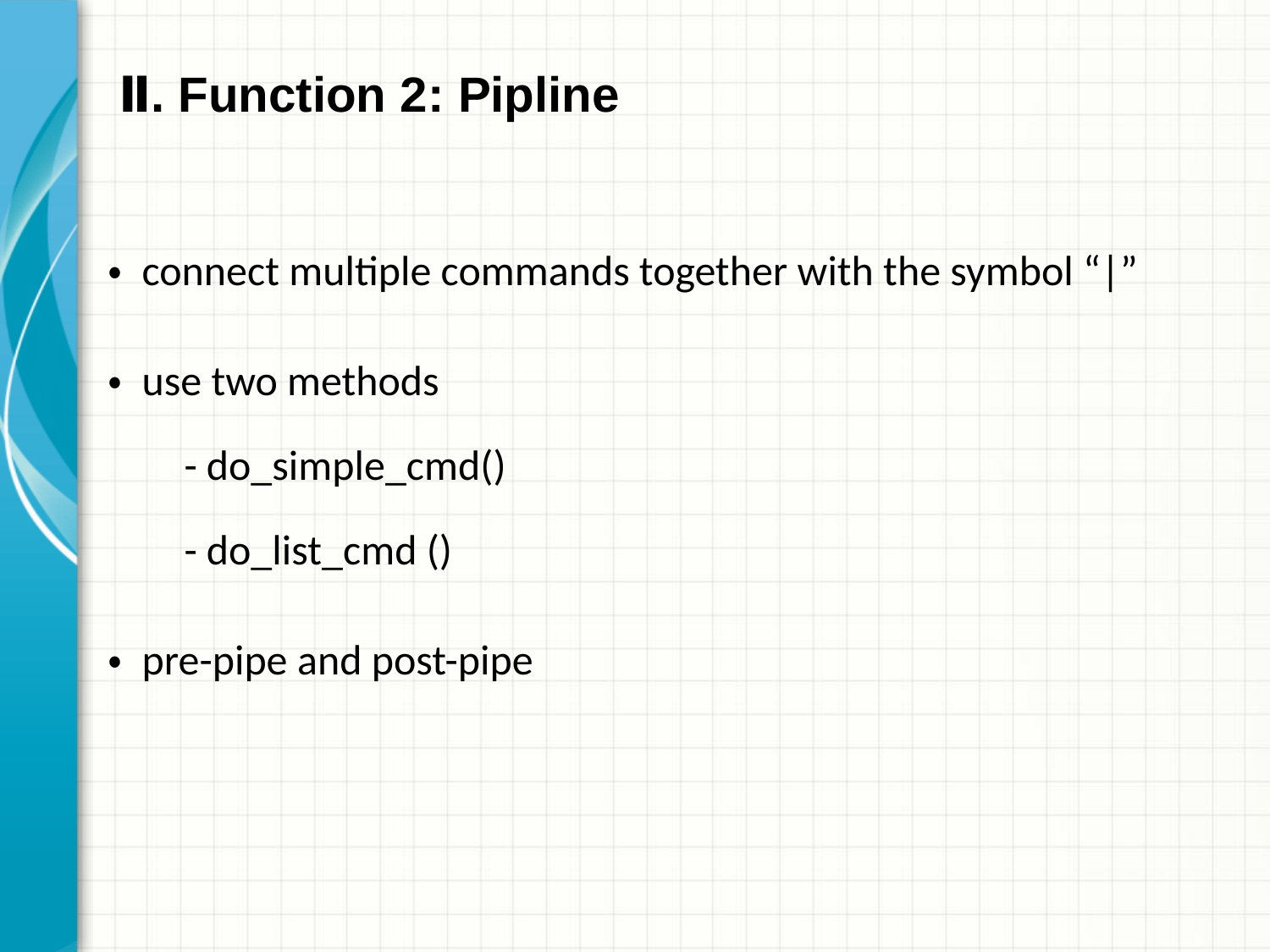

# Ⅱ. Function 2: Pipline
・ connect multiple commands together with the symbol “|”
・ use two methods
        - do_simple_cmd()
        - do_list_cmd ()
・ pre-pipe and post-pipe